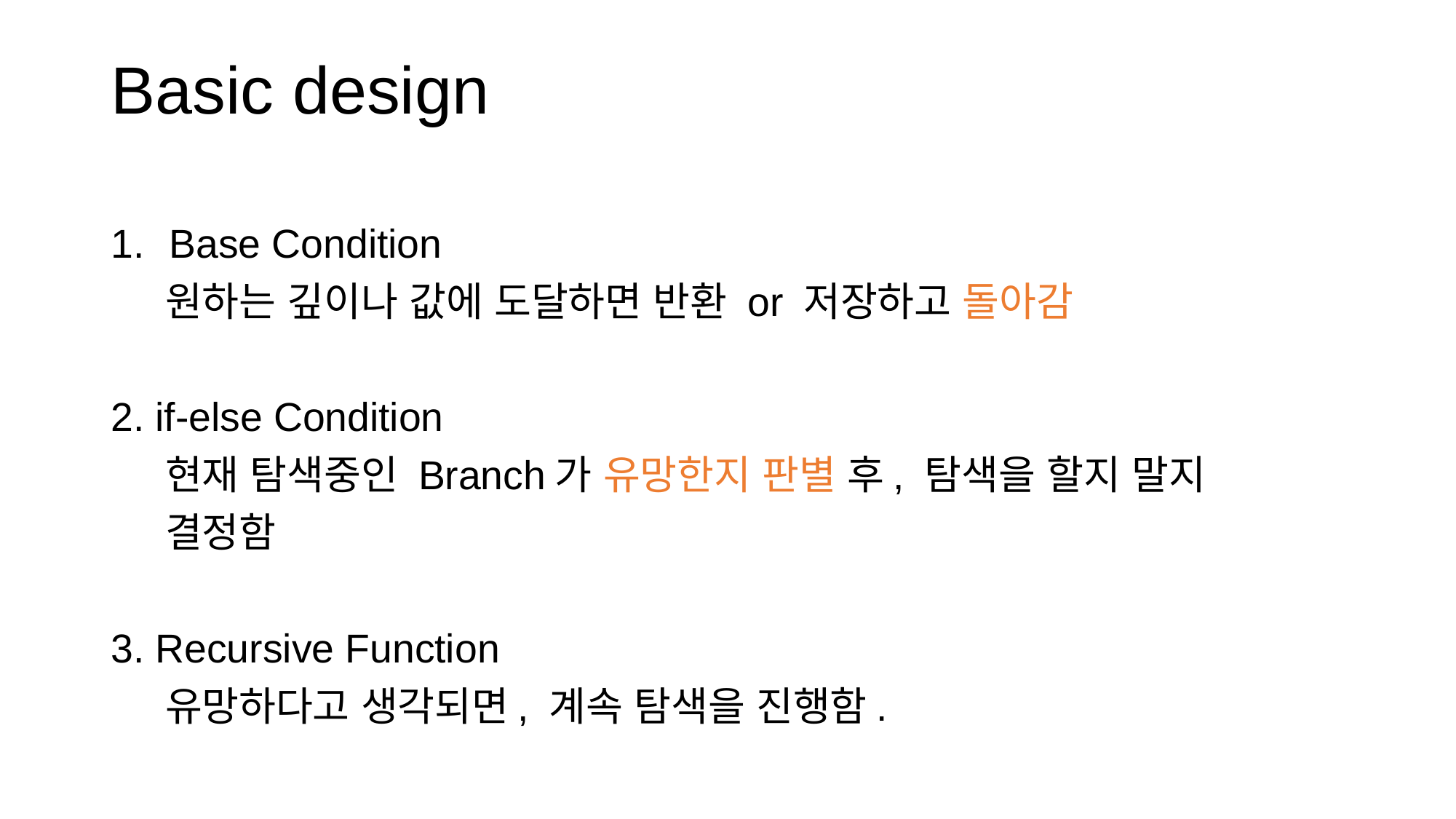

# Basic design
Base Condition
    원하는 깊이나 값에 도달하면 반환 or 저장하고 돌아감

2. if-else Condition
    현재 탐색중인 Branch가 유망한지 판별 후, 탐색을 할지 말지
    결정함

3. Recursive Function
    유망하다고 생각되면, 계속 탐색을 진행함.